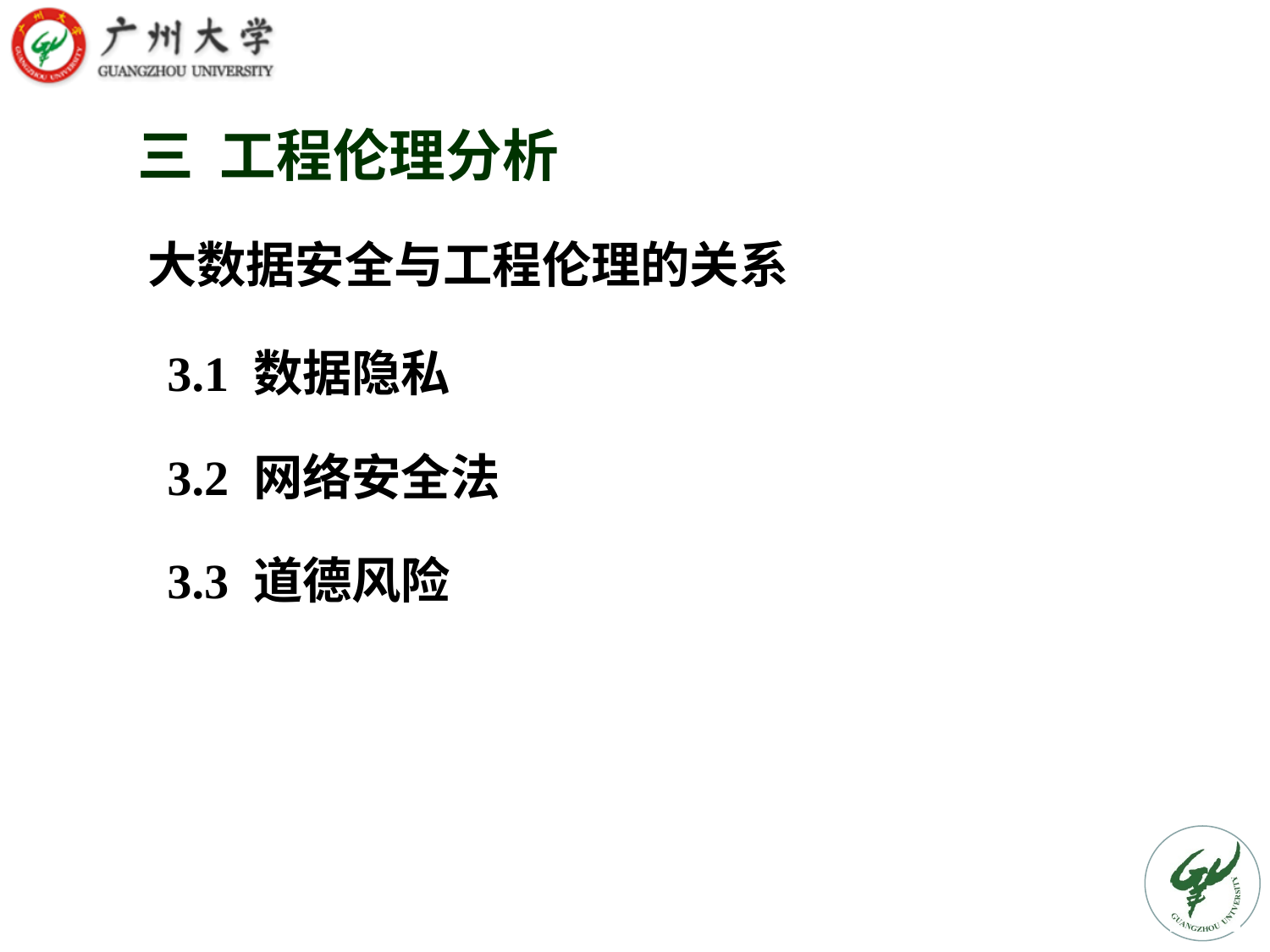

# 三  工程伦理分析
大数据安全与工程伦理的关系
3.1 数据隐私
3.2 网络安全法
3.3 道德风险
12